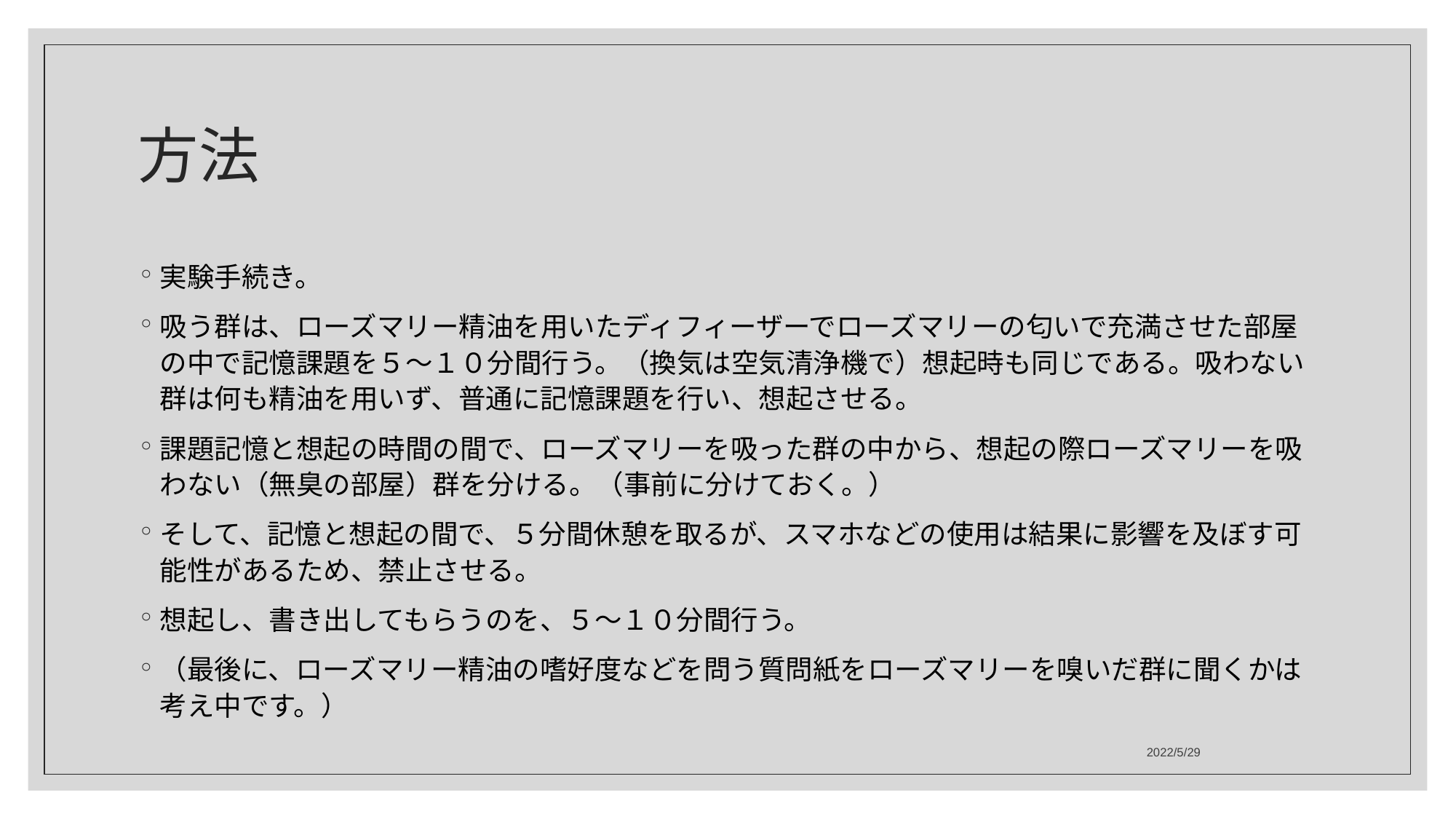

# 方法
実験手続き。
吸う群は、ローズマリー精油を用いたディフィーザーでローズマリーの匂いで充満させた部屋の中で記憶課題を５～１０分間行う。（換気は空気清浄機で）想起時も同じである。吸わない群は何も精油を用いず、普通に記憶課題を行い、想起させる。
課題記憶と想起の時間の間で、ローズマリーを吸った群の中から、想起の際ローズマリーを吸わない（無臭の部屋）群を分ける。（事前に分けておく。）
そして、記憶と想起の間で、５分間休憩を取るが、スマホなどの使用は結果に影響を及ぼす可能性があるため、禁止させる。
想起し、書き出してもらうのを、５～１０分間行う。
（最後に、ローズマリー精油の嗜好度などを問う質問紙をローズマリーを嗅いだ群に聞くかは考え中です。）

2022/5/29